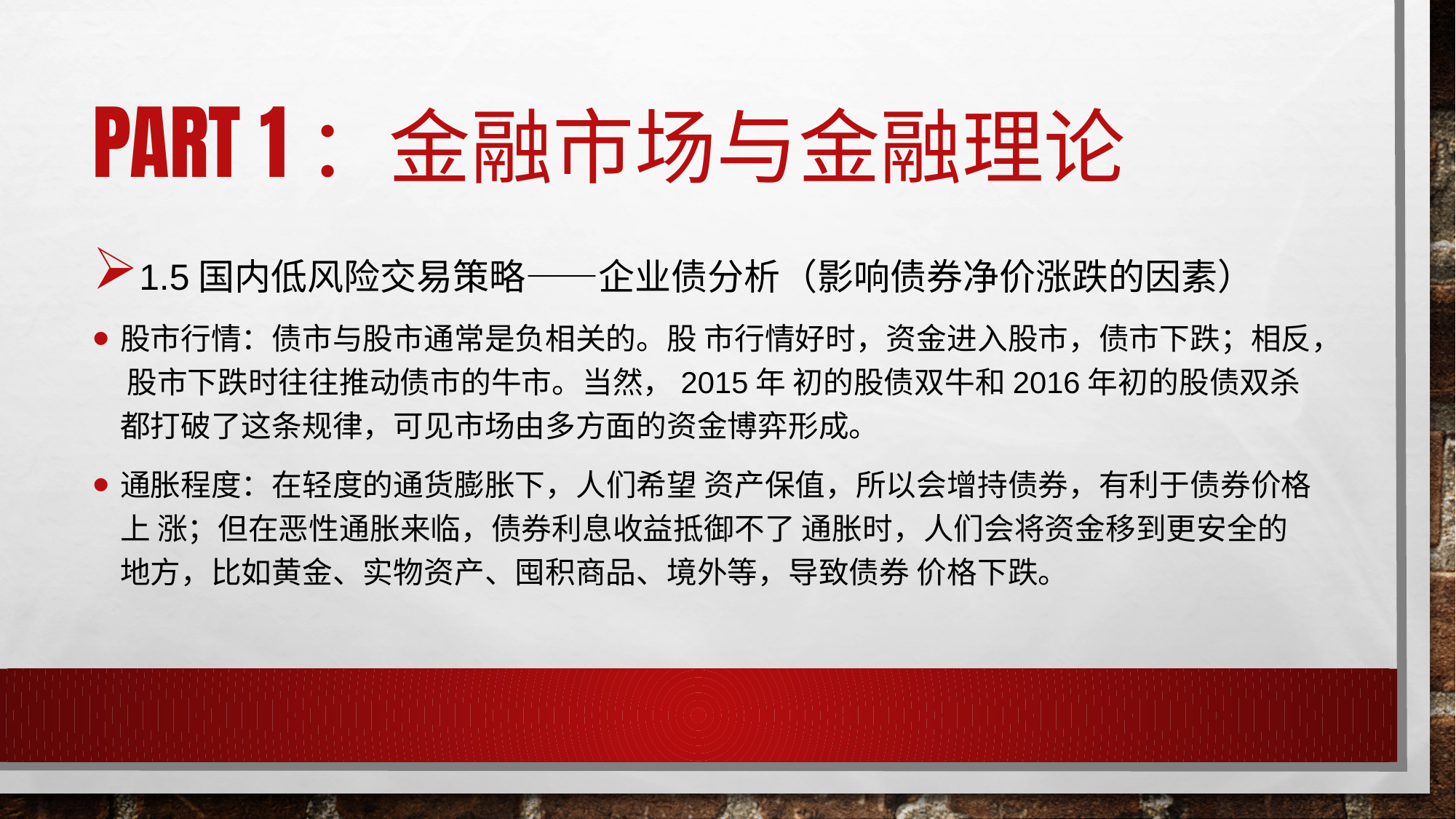

# Part 1：金融市场与金融理论
1.5国内低风险交易策略——企业债分析（影响债券净价涨跌的因素）
股市行情：债市与股市通常是负相关的。股 市行情好时，资金进入股市，债市下跌；相反， 股市下跌时往往推动债市的牛市。当然，2015年 初的股债双牛和2016年初的股债双杀都打破了这条规律，可见市场由多方面的资金博弈形成。
通胀程度：在轻度的通货膨胀下，⼈们希望 资产保值，所以会增持债券，有利于债券价格上 涨；但在恶性通胀来临，债券利息收益抵御不了 通胀时，⼈们会将资金移到更安全的地方，比如黄金、实物资产、囤积商品、境外等，导致债券 价格下跌。